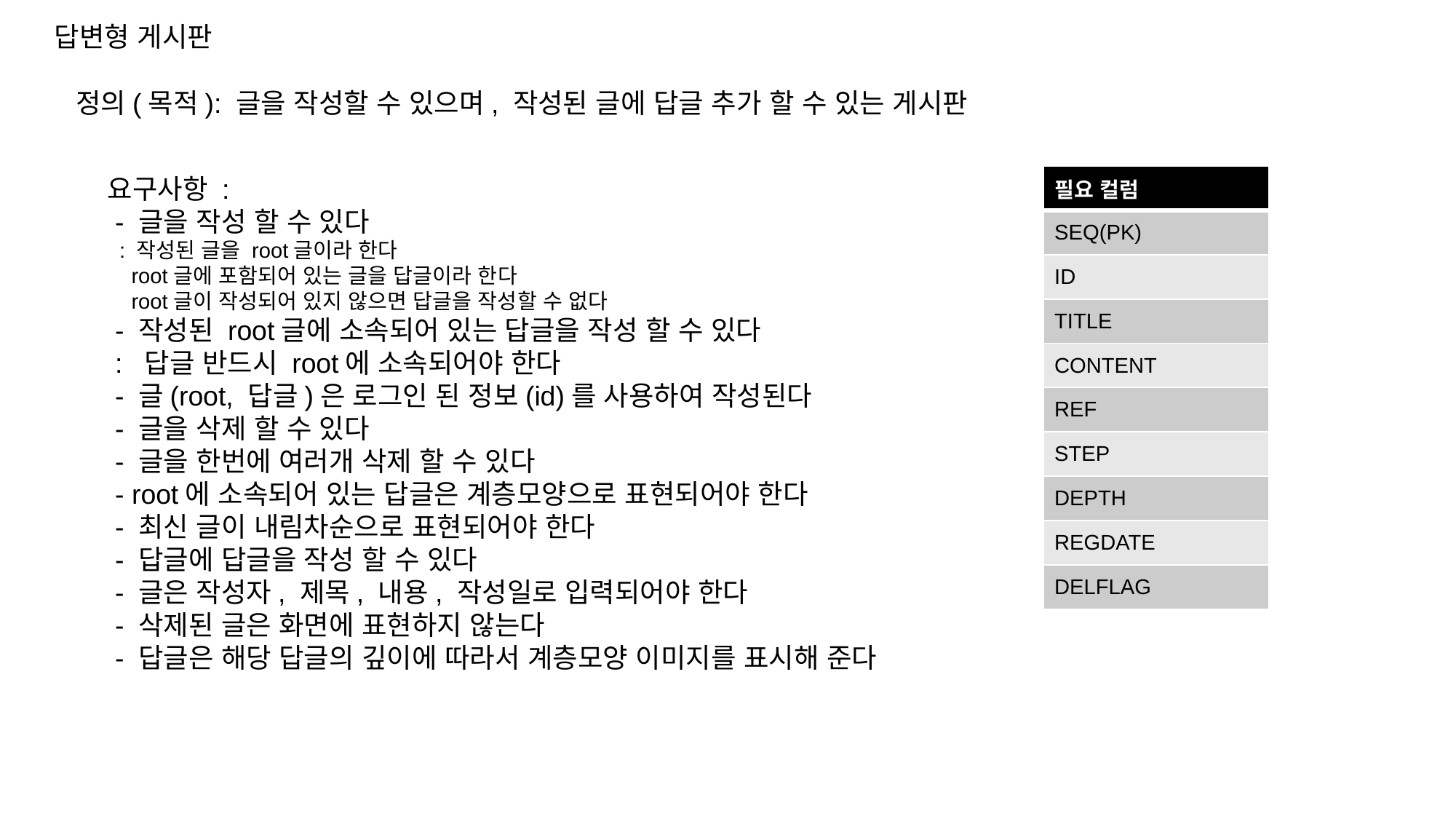

답변형 게시판
정의(목적): 글을 작성할 수 있으며, 작성된 글에 답글 추가 할 수 있는 게시판
요구사항 :
 - 글을 작성 할 수 있다
  : 작성된 글을 root글이라 한다
    root글에 포함되어 있는 글을 답글이라 한다
    root글이 작성되어 있지 않으면 답글을 작성할 수 없다
 - 작성된 root글에 소속되어 있는 답글을 작성 할 수 있다
 :  답글 반드시 root에 소속되어야 한다
 - 글(root, 답글)은 로그인 된 정보(id)를 사용하여 작성된다
 - 글을 삭제 할 수 있다
 - 글을 한번에 여러개 삭제 할 수 있다
 - root에 소속되어 있는 답글은 계층모양으로 표현되어야 한다
 - 최신 글이 내림차순으로 표현되어야 한다
 - 답글에 답글을 작성 할 수 있다
 - 글은 작성자, 제목, 내용, 작성일로 입력되어야 한다
 - 삭제된 글은 화면에 표현하지 않는다
 - 답글은 해당 답글의 깊이에 따라서 계층모양 이미지를 표시해 준다
| 필요 컬럼 |
| --- |
| SEQ(PK) |
| ID |
| TITLE |
| CONTENT |
| REF |
| STEP |
| DEPTH |
| REGDATE |
| DELFLAG |